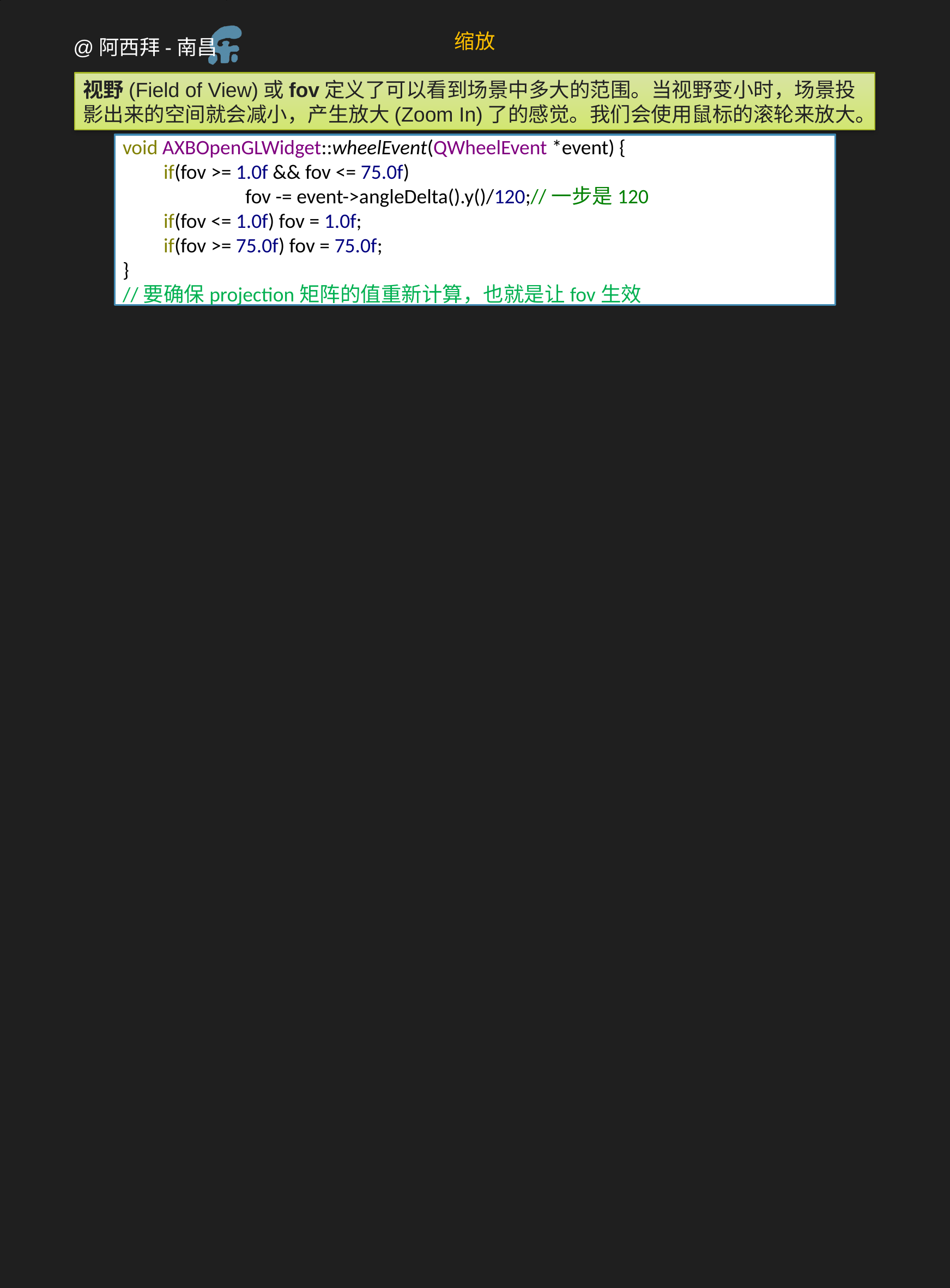

缩放
视野(Field of View)或fov定义了可以看到场景中多大的范围。当视野变小时，场景投影出来的空间就会减小，产生放大(Zoom In)了的感觉。我们会使用鼠标的滚轮来放大。
void AXBOpenGLWidget::wheelEvent(QWheelEvent *event) {
if(fov >= 1.0f && fov <= 75.0f)
	fov -= event->angleDelta().y()/120;//一步是120
if(fov <= 1.0f) fov = 1.0f;
if(fov >= 75.0f) fov = 75.0f;
}
//要确保projection矩阵的值重新计算，也就是让fov生效